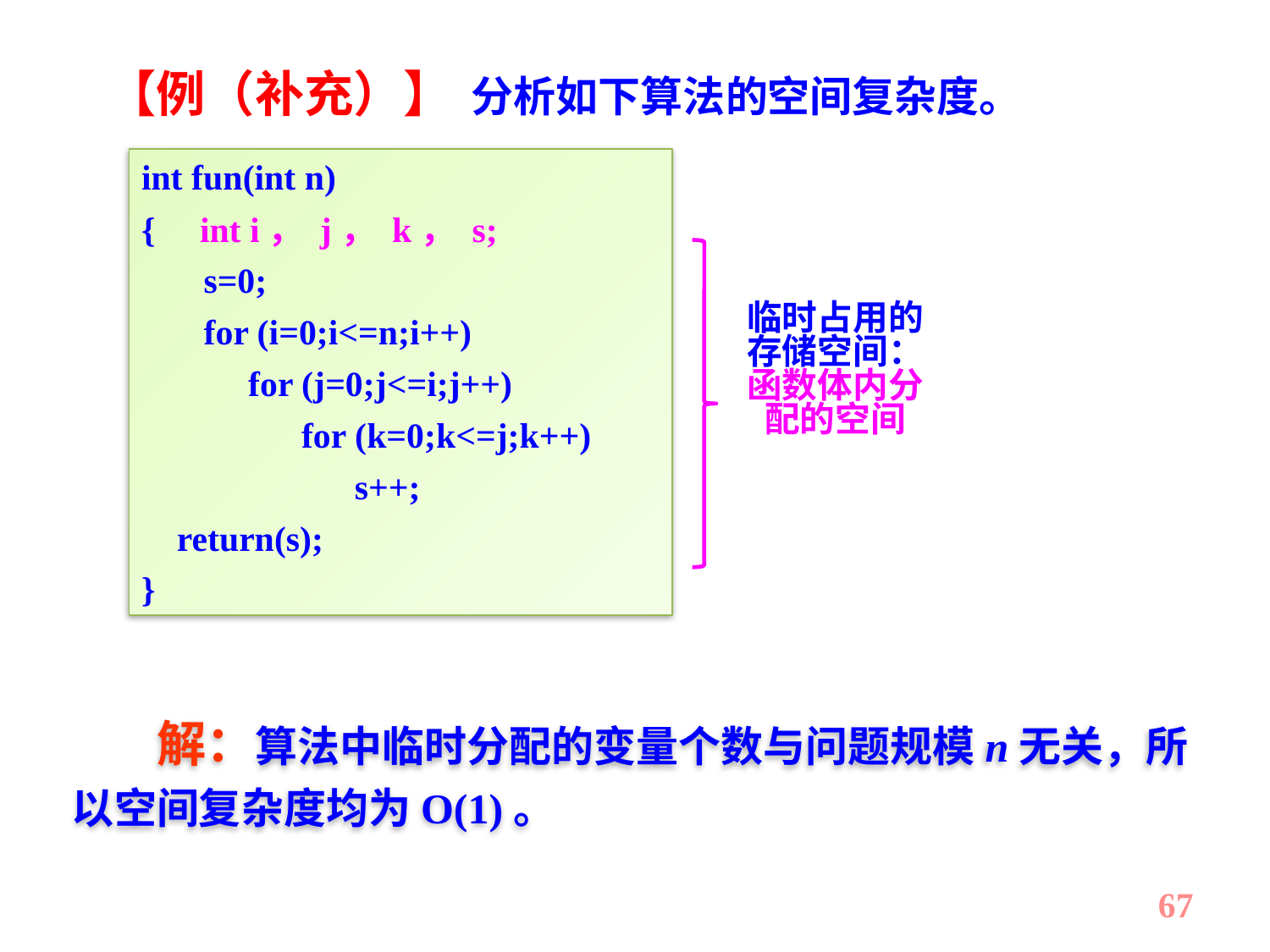

【例（补充）】  分析如下算法的空间复杂度。
int fun(int n)
{     int i， j， k， s;
       s=0;
       for (i=0;i<=n;i++)
            for (j=0;j<=i;j++)
                  for (k=0;k<=j;k++)
                        s++;
    return(s);
}

临时占用的存储空间：函数体内分配的空间
　　解：算法中临时分配的变量个数与问题规模n无关，所以空间复杂度均为O(1)。
67